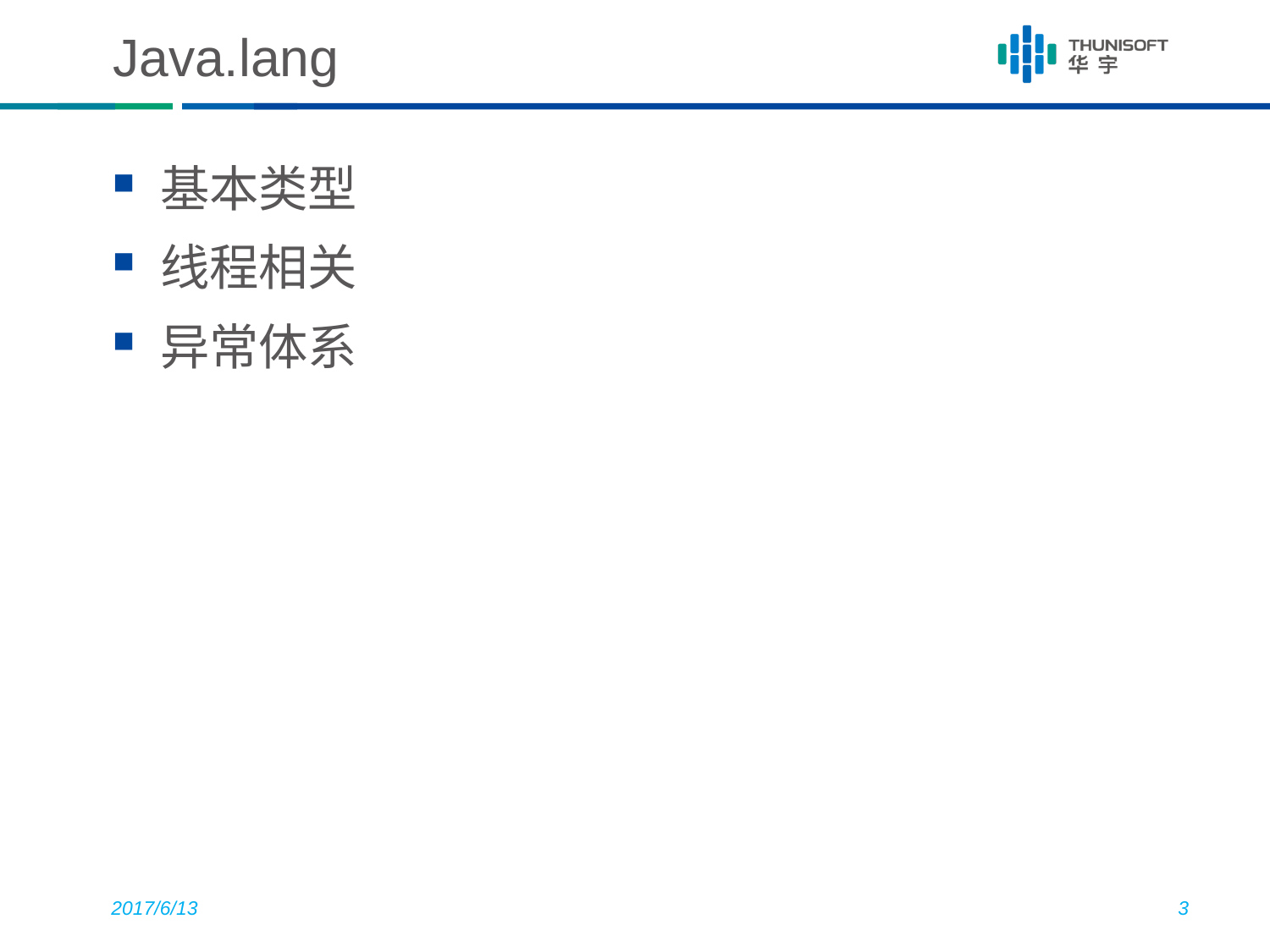

# Java.lang
基本类型
线程相关
异常体系

2017/6/13
3